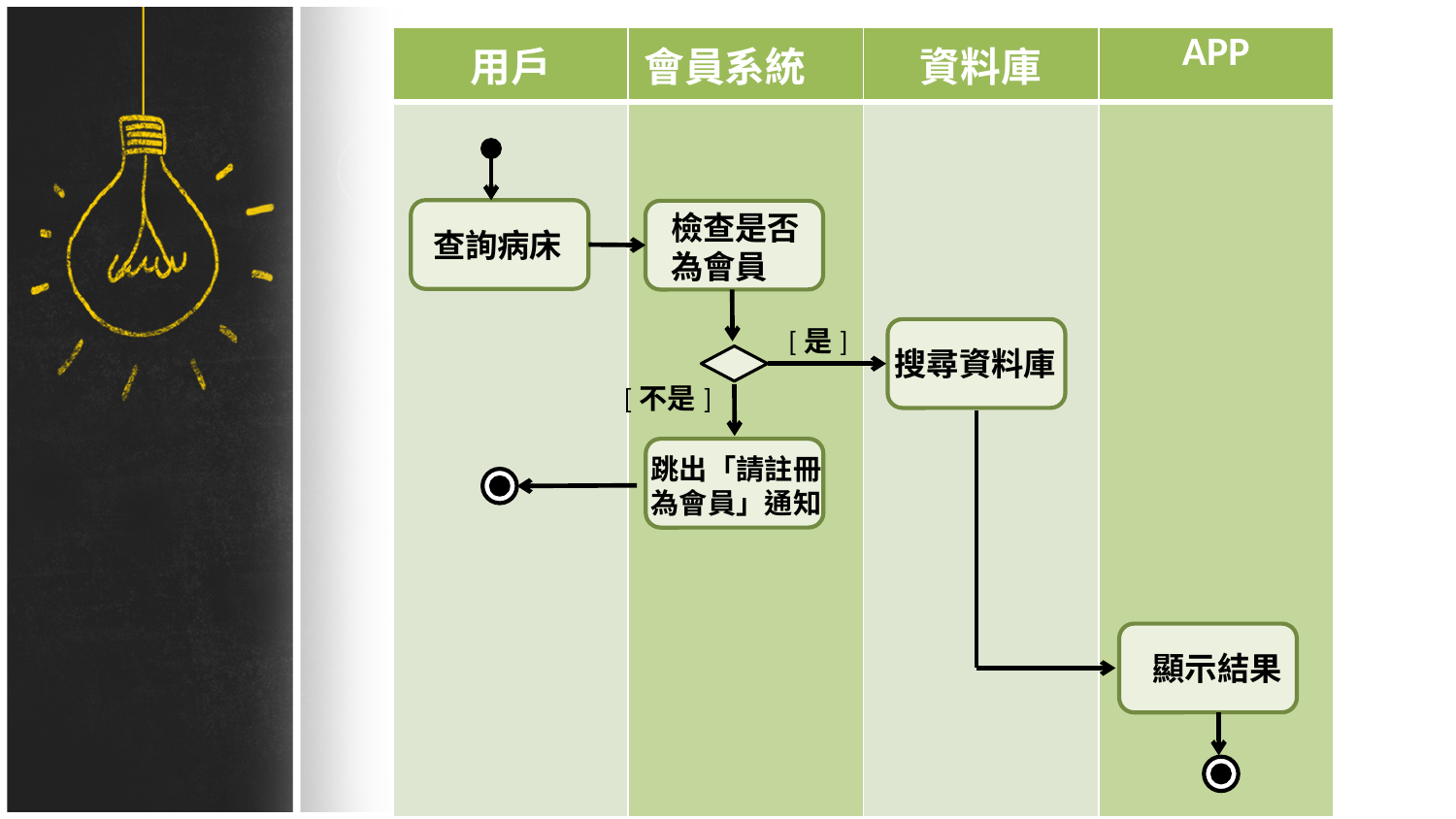

| 用戶 | 會員系統 | 資料庫 | APP |
| --- | --- | --- | --- |
|  |  |  |  |

檢查是否為會員
查詢病床
[是]

搜尋資料庫

[不是]

跳出「請註冊為會員」通知

顯示結果